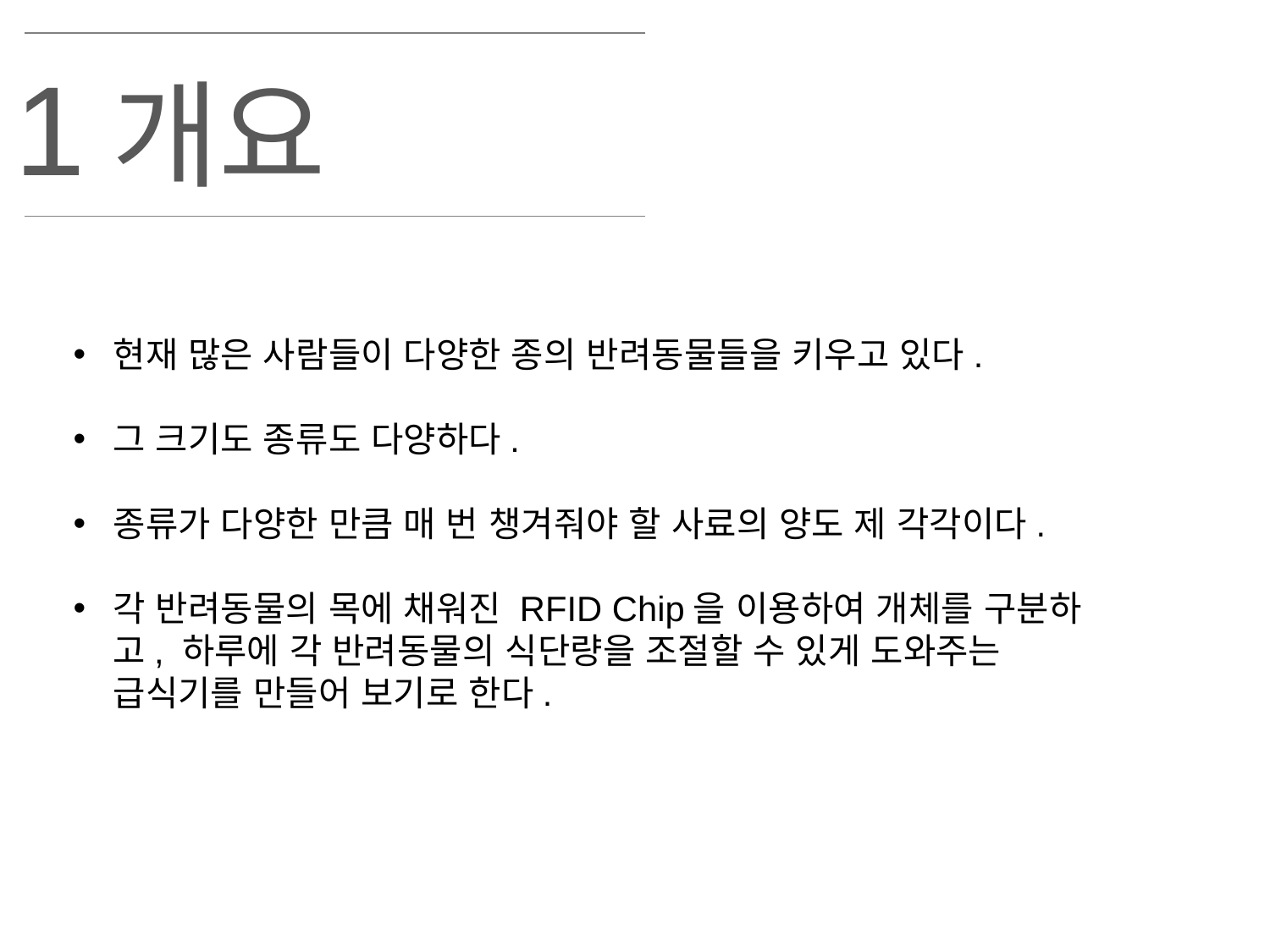

1
개요
현재 많은 사람들이 다양한 종의 반려동물들을 키우고 있다.

그 크기도 종류도 다양하다.

종류가 다양한 만큼 매 번 챙겨줘야 할 사료의 양도 제 각각이다.

각 반려동물의 목에 채워진 RFID Chip을 이용하여 개체를 구분하고, 하루에 각 반려동물의 식단량을 조절할 수 있게 도와주는 급식기를 만들어 보기로 한다.